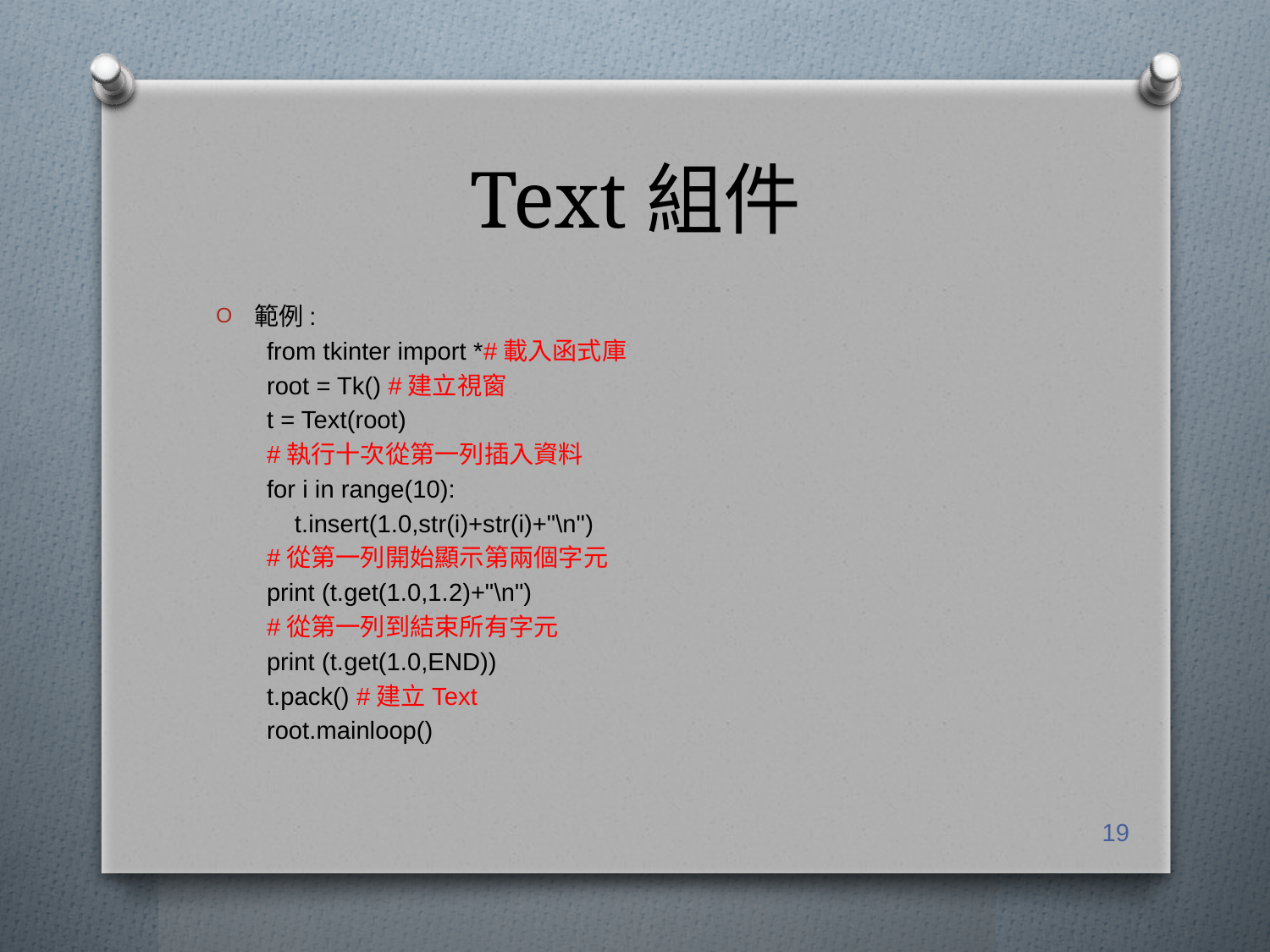

# Text組件
範例:
from tkinter import *#載入函式庫
root = Tk() #建立視窗
t = Text(root)
#執行十次從第一列插入資料
for i in range(10):
    t.insert(1.0,str(i)+str(i)+"\n")
#從第一列開始顯示第兩個字元
print (t.get(1.0,1.2)+"\n")
#從第一列到結束所有字元
print (t.get(1.0,END))
t.pack() #建立Text
root.mainloop()
19